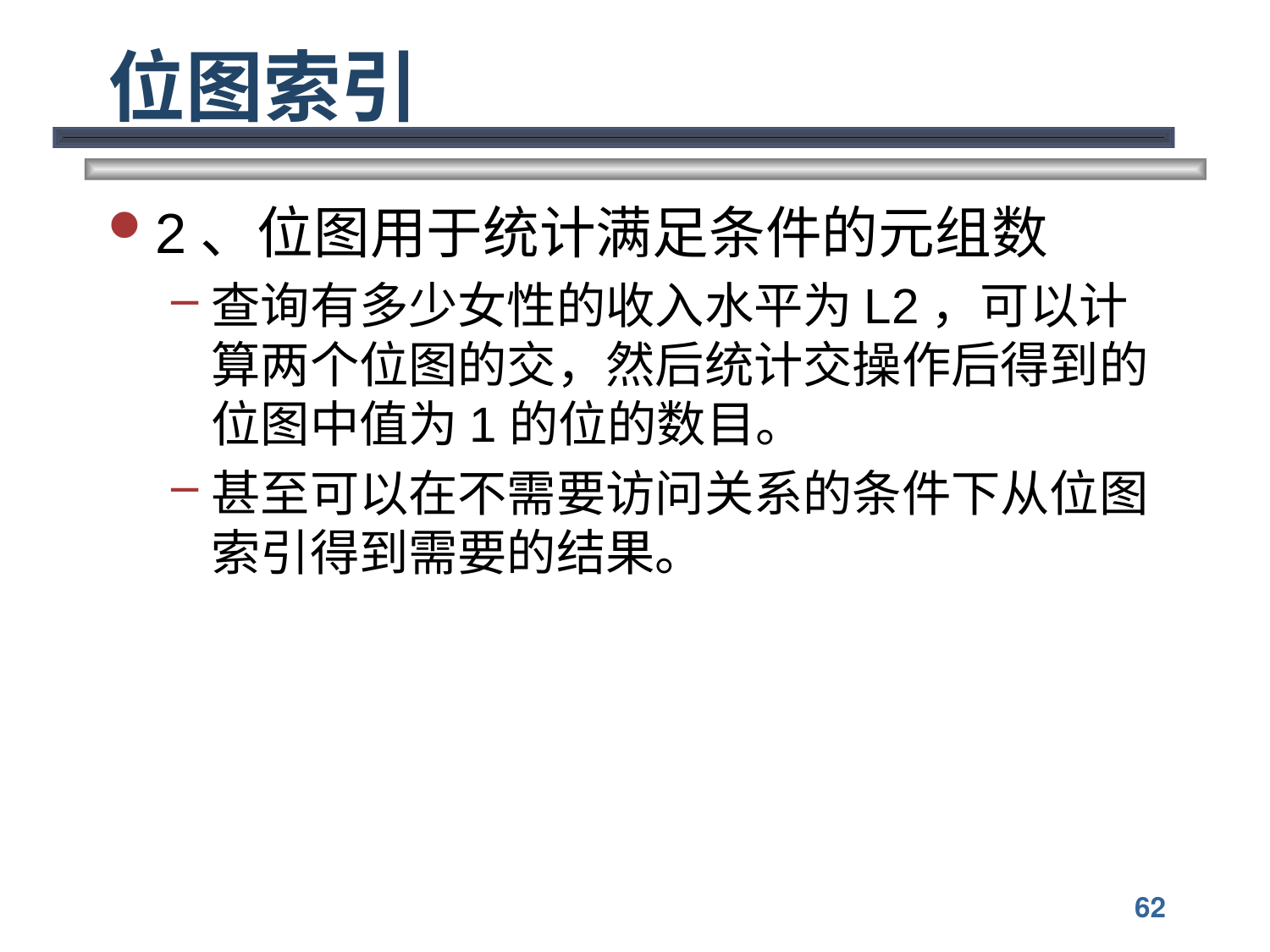

# 位图索引
2、位图用于统计满足条件的元组数
查询有多少女性的收入水平为L2，可以计算两个位图的交，然后统计交操作后得到的位图中值为1的位的数目。
甚至可以在不需要访问关系的条件下从位图索引得到需要的结果。

62